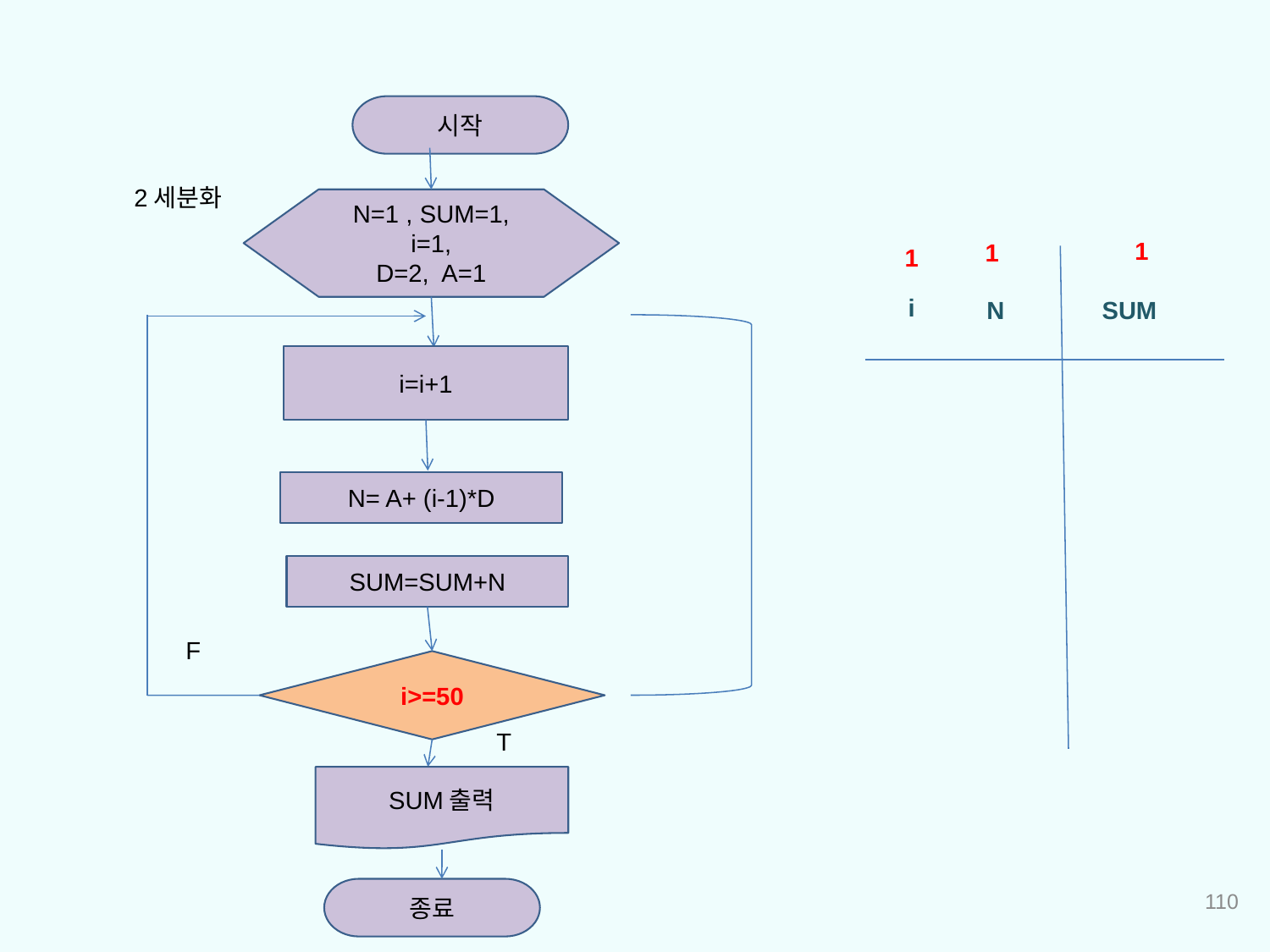

시작
2세분화
N=1 , SUM=1, i=1,
D=2,  A=1
1
1

1
 N              SUM
i

i=i+1
N= A+ (i-1)*D
SUM=SUM+N
F
i>=50
T
SUM출력
110
종료